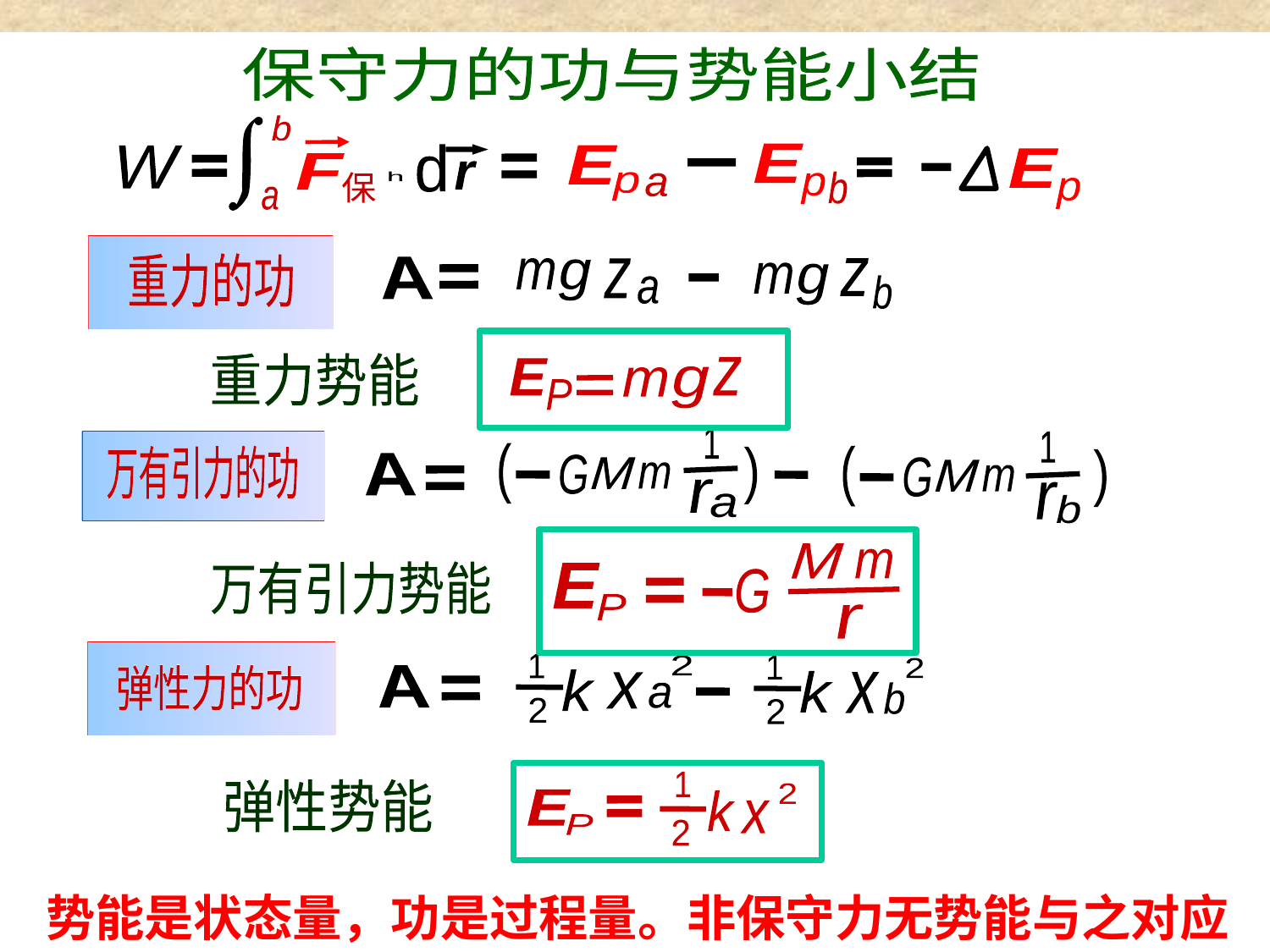

小结
保守力的功与势能小结
b

E
d
E
W

r
F

h
b
保
p
p
a
a

E

p

重力的功
重力的功
A

m
g
z
b
z
a
m
g

重力势能
z
E
P
g
m

1

万有引力的功
万有引力的功
1
(
(
)
)
A
G
M
G

M
m
m

r
a
r
b
M
m
E
G

P
r
万有引力势能

弹性力的功
弹性力的功
1

2
k
1

2
k
2
2
A

x
b
x
a

1
2

k
x

2
E
P
弹性势能

势能是状态量，功是过程量。非保守力无势能与之对应